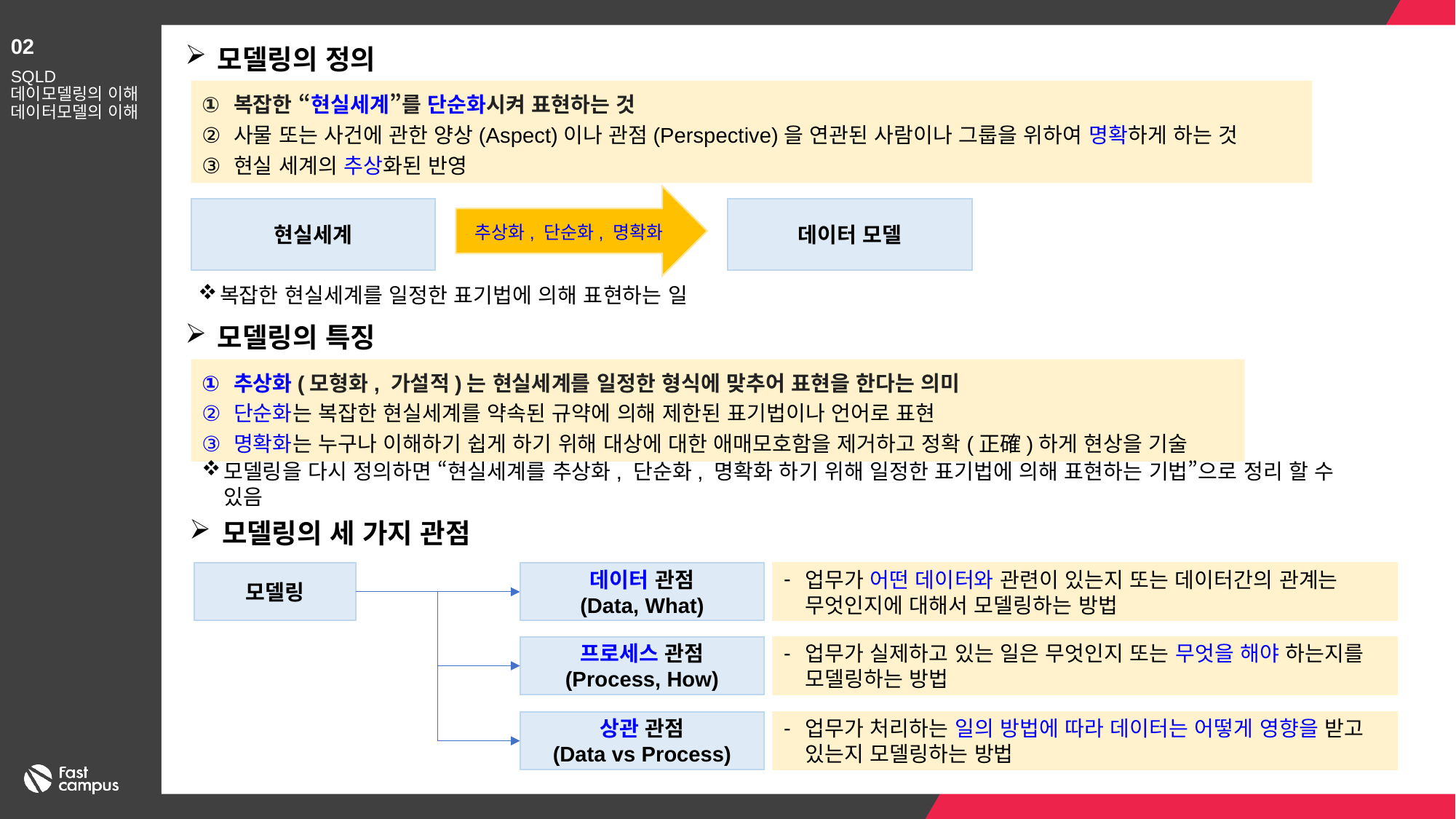

02
모델링의 정의
SQLD
데이모델링의 이해
데이터모델의 이해
복잡한 “현실세계”를 단순화시켜 표현하는 것
사물 또는 사건에 관한 양상(Aspect)이나 관점(Perspective)을 연관된 사람이나 그룹을 위하여 명확하게 하는 것
현실 세계의 추상화된 반영

데이터 모델
현실세계
추상화, 단순화, 명확화
복잡한 현실세계를 일정한 표기법에 의해 표현하는 일
모델링의 특징
추상화(모형화, 가설적)는 현실세계를 일정한 형식에 맞추어 표현을 한다는 의미
단순화는 복잡한 현실세계를 약속된 규약에 의해 제한된 표기법이나 언어로 표현
명확화는 누구나 이해하기 쉽게 하기 위해 대상에 대한 애매모호함을 제거하고 정확(正確)하게 현상을 기술
모델링을 다시 정의하면 “현실세계를 추상화, 단순화, 명확화 하기 위해 일정한 표기법에 의해 표현하는 기법”으로 정리 할 수 있음
모델링의 세 가지 관점
모델링
데이터 관점
(Data, What)
업무가 어떤 데이터와 관련이 있는지 또는 데이터간의 관계는 무엇인지에 대해서 모델링하는 방법
프로세스 관점
(Process, How)
업무가 실제하고 있는 일은 무엇인지 또는 무엇을 해야 하는지를 모델링하는 방법
상관 관점
(Data vs Process)
업무가 처리하는 일의 방법에 따라 데이터는 어떻게 영향을 받고 있는지 모델링하는 방법